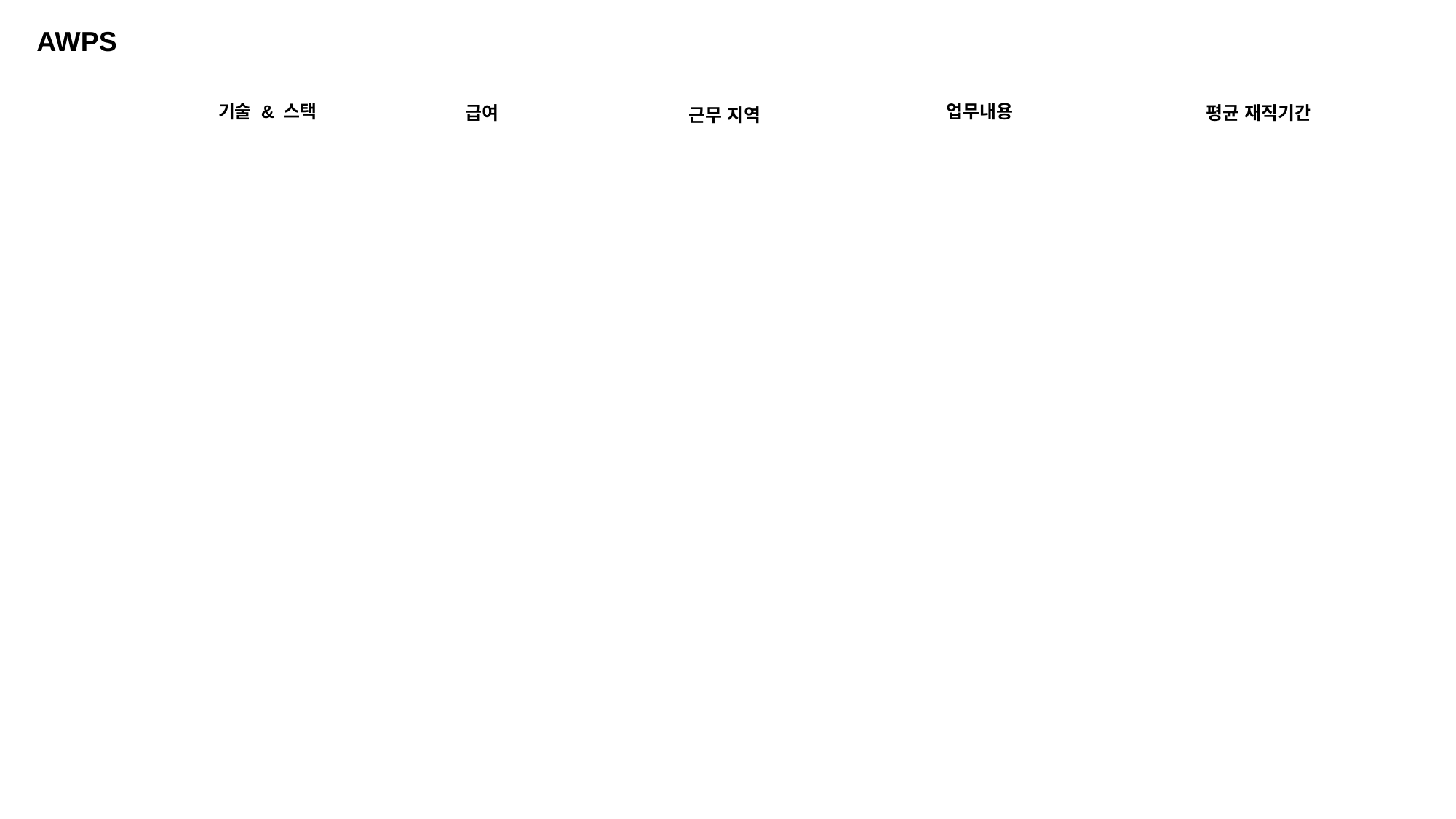

AWPS
기술 & 스택
업무내용
급여
평균 재직기간
근무 지역